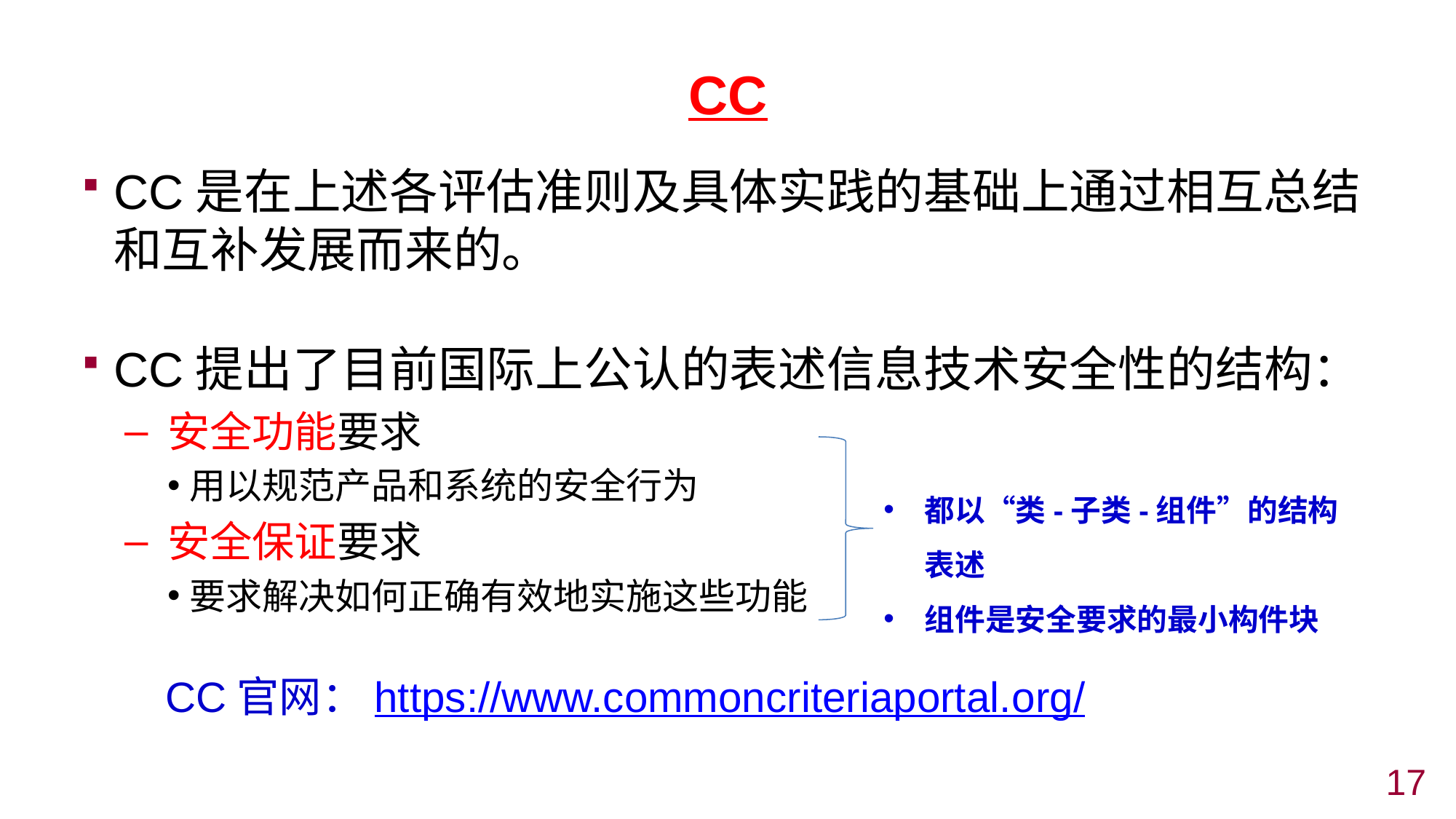

CC

CC是在上述各评估准则及具体实践的基础上通过相互总结和互补发展而来的。

CC提出了目前国际上公认的表述信息技术安全性的结构：
安全功能要求
用以规范产品和系统的安全行为
安全保证要求
要求解决如何正确有效地实施这些功能

都以“类-子类-组件”的结构表述
组件是安全要求的最小构件块
CC官网：https://www.commoncriteriaportal.org/
17